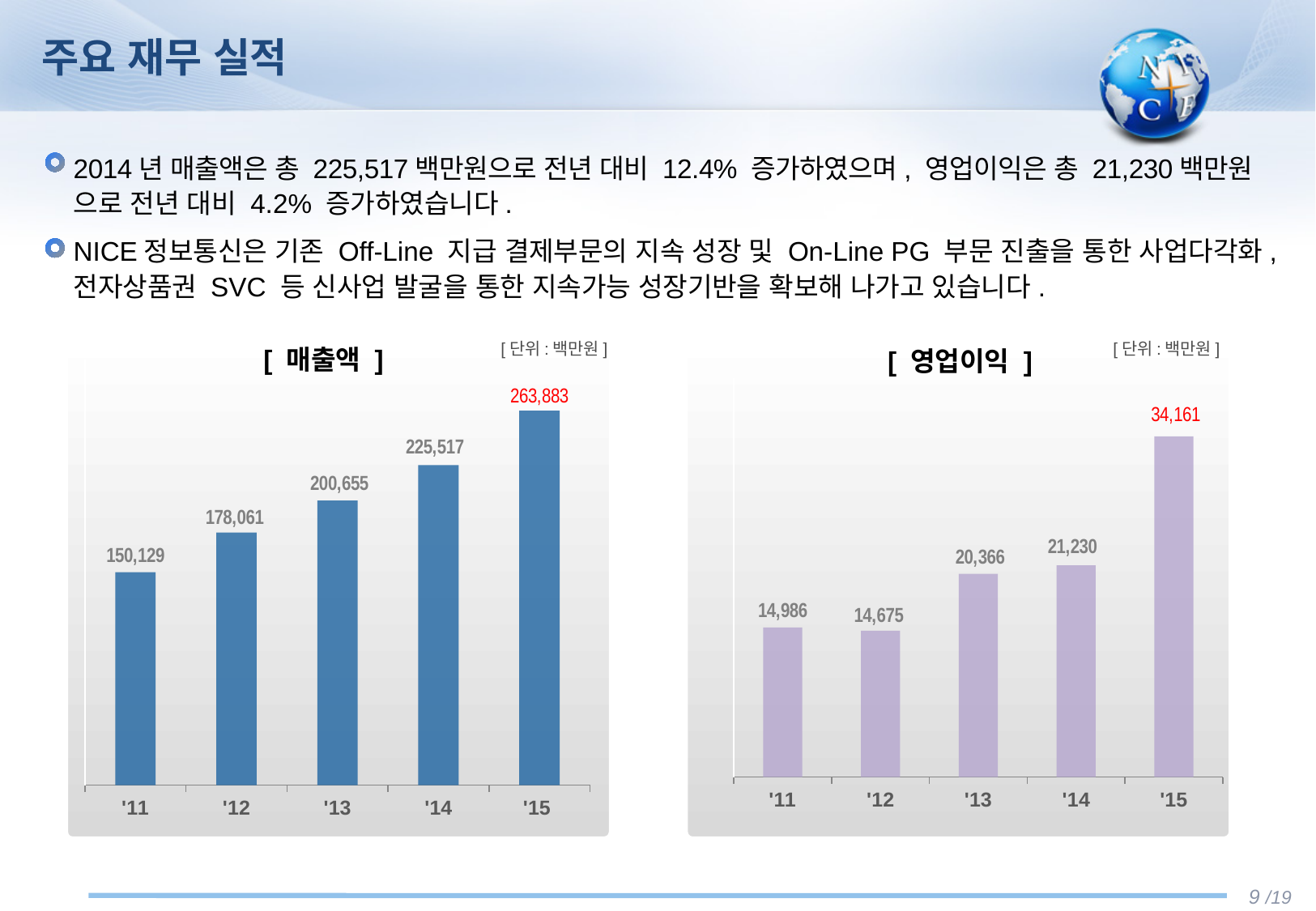

주요 재무 실적
2014년 매출액은 총 225,517백만원으로 전년 대비 12.4% 증가하였으며, 영업이익은 총 21,230백만원
으로 전년 대비 4.2% 증가하였습니다.
NICE정보통신은 기존 Off-Line 지급 결제부문의 지속 성장 및 On-Line PG 부문 진출을 통한 사업다각화, 전자상품권 SVC 등 신사업 발굴을 통한 지속가능 성장기반을 확보해 나가고 있습니다.

[단위:백만원]
[단위:백만원]
[ 매출액 ]
[ 영업이익 ]

### Chart

| Category | 매출액 |
|---|---|
| '11 | 150129.0 |
| '12 | 178061.0 |
| '13 | 200655.0 |
| '14 | 225517.0 |
| '15  | 263883.0 |

### Chart

| Category | 영업이익 |
|---|---|
| '11 | 14986.0 |
| '12 | 14675.0 |
| '13 | 20366.0 |
| '14 | 21229.846866 |
| '15 | 34161.0 |